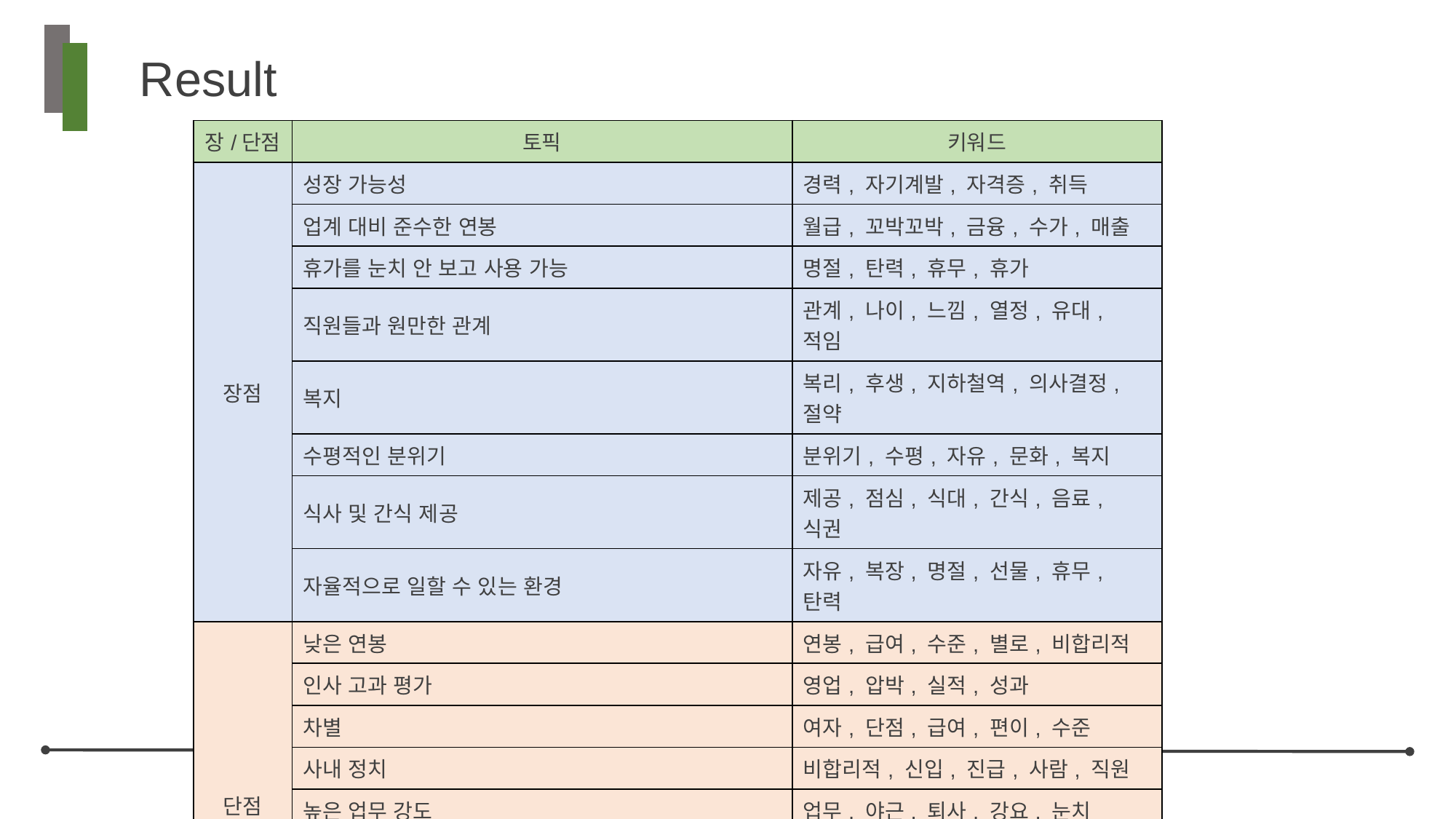

# Result
| 장/단점 | 토픽 | 키워드 |
| --- | --- | --- |
| 장점 | 성장 가능성 | 경력, 자기계발, 자격증, 취득 |
|  | 업계 대비 준수한 연봉 | 월급, 꼬박꼬박, 금융, 수가, 매출 |
|  | 휴가를 눈치 안 보고 사용 가능 | 명절, 탄력, 휴무, 휴가 |
|  | 직원들과 원만한 관계 | 관계, 나이, 느낌, 열정, 유대, 적임 |
|  | 복지 | 복리, 후생, 지하철역, 의사결정, 절약 |
|  | 수평적인 분위기 | 분위기, 수평, 자유, 문화, 복지 |
|  | 식사 및 간식 제공 | 제공, 점심, 식대, 간식, 음료, 식권 |
|  | 자율적으로 일할 수 있는 환경 | 자유, 복장, 명절, 선물, 휴무, 탄력 |
| 단점 | 낮은 연봉 | 연봉, 급여, 수준, 별로, 비합리적 |
|  | 인사 고과 평가 | 영업, 압박, 실적, 성과 |
|  | 차별 | 여자, 단점, 급여, 편이, 수준 |
|  | 사내 정치 | 비합리적, 신입, 진급, 사람, 직원 |
|  | 높은 업무 강도 | 업무, 야근, 퇴사, 강요, 눈치 |
|  | 좋지 않은 내부 분위기 | 경영진, 퇴사, 눈치, 정치가 |
|  | 잦은 야근 및 주말 출근 강요 | 야근, 주말, 눈치, 특근, 단점 |
|  | 임원들에 대한 눈치 | 임원, 대표, 결정, 분위기, 아부, 정치가 |